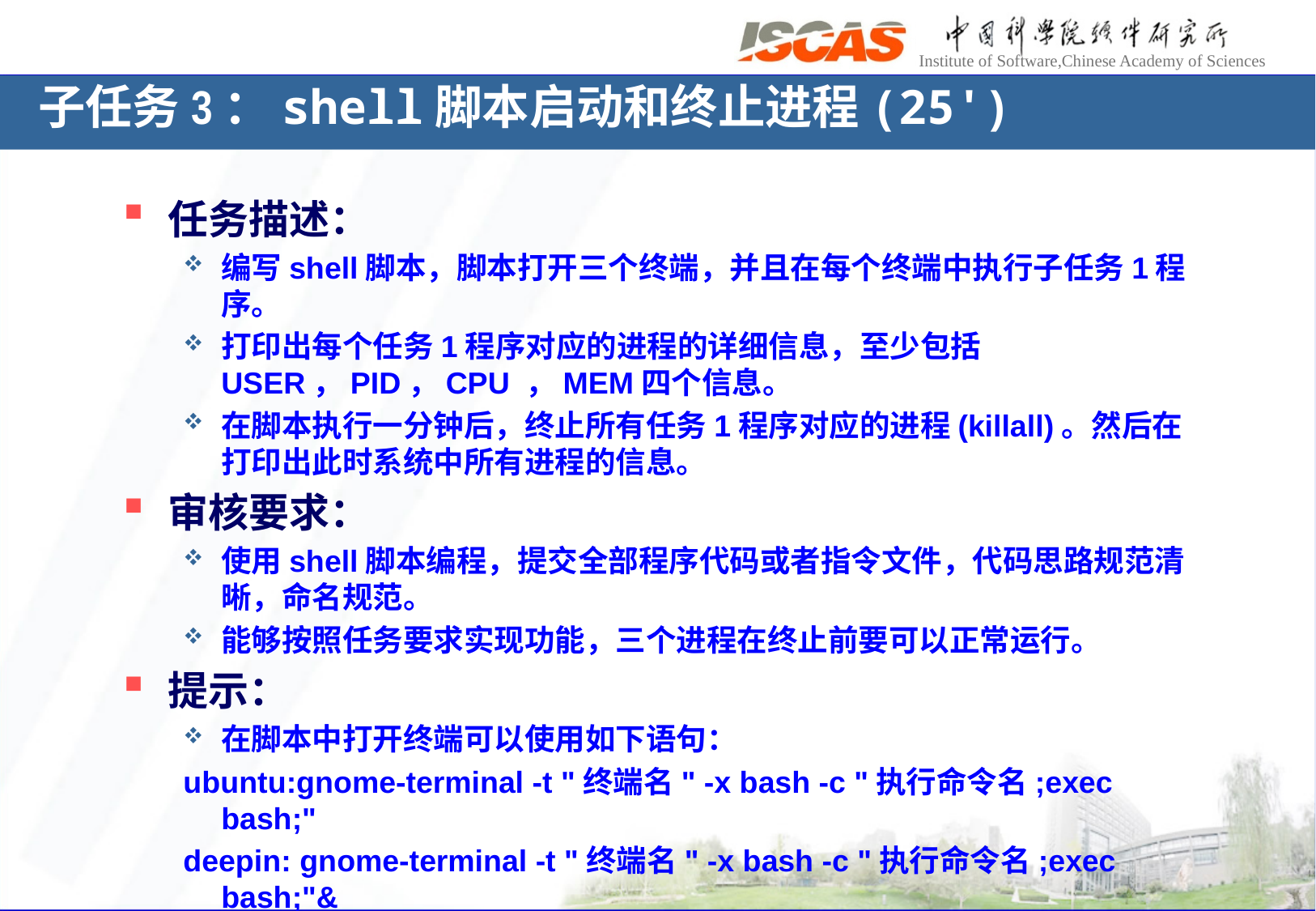

# 子任务3：shell脚本启动和终止进程(25')
任务描述：
编写shell脚本，脚本打开三个终端，并且在每个终端中执行子任务1程序。
打印出每个任务1程序对应的进程的详细信息，至少包括USER，PID，CPU ，MEM四个信息。
在脚本执行一分钟后，终止所有任务1程序对应的进程(killall)。然后在打印出此时系统中所有进程的信息。
审核要求：
使用shell脚本编程，提交全部程序代码或者指令文件，代码思路规范清晰，命名规范。
能够按照任务要求实现功能，三个进程在终止前要可以正常运行。
提示：
在脚本中打开终端可以使用如下语句：
ubuntu:gnome-terminal -t "终端名" -x bash -c "执行命令名;exec bash;"
deepin: gnome-terminal -t "终端名" -x bash -c "执行命令名;exec bash;"&